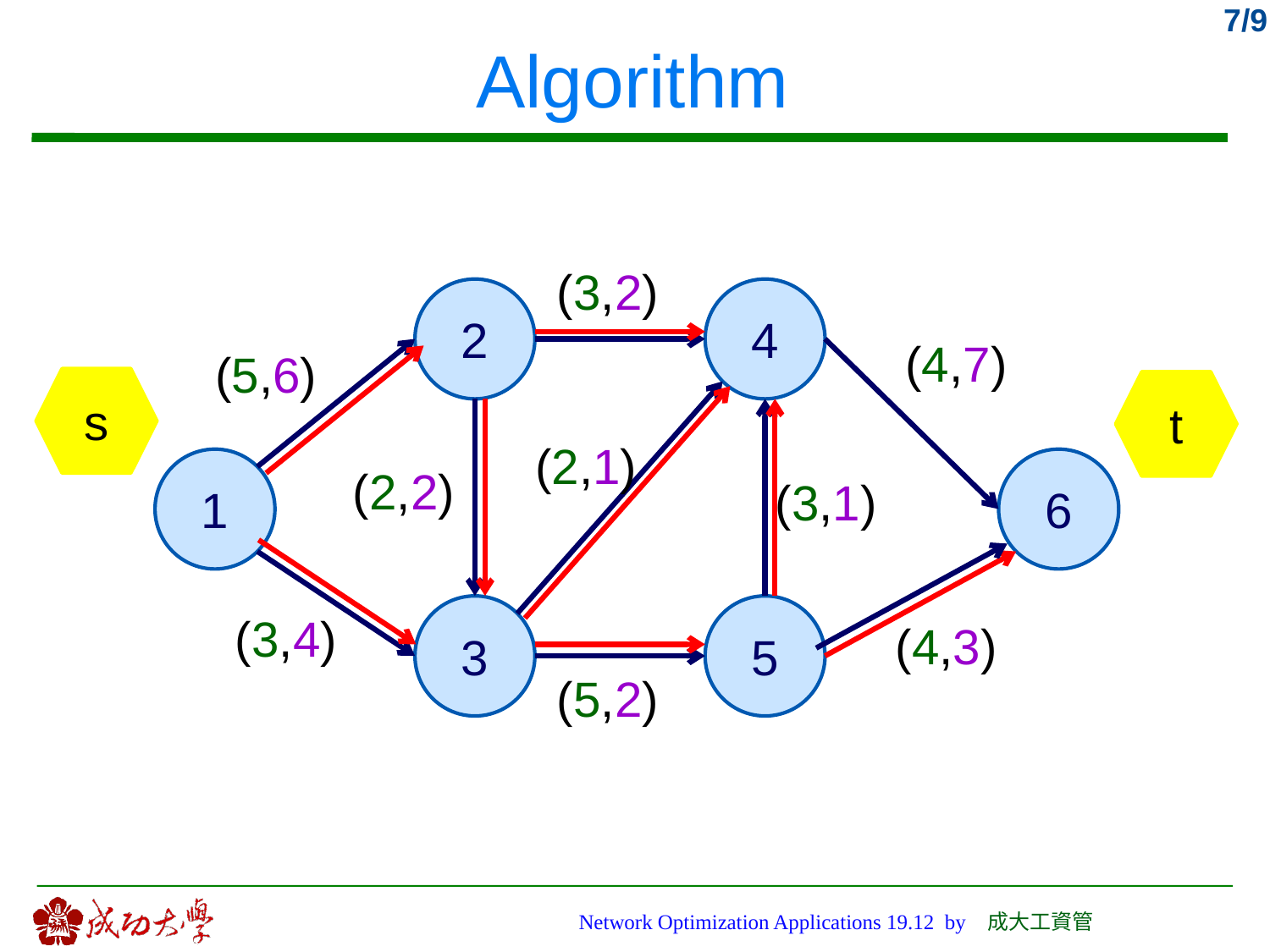

# Algorithm
(3,2)
2
4
(4,7)
(5,6)
s
t
(2,1)
1
(2,2)
6
(3,1)
(3,4)
3
5
(4,3)
(5,2)
Network Optimization Applications 19.12  by   成大工資管